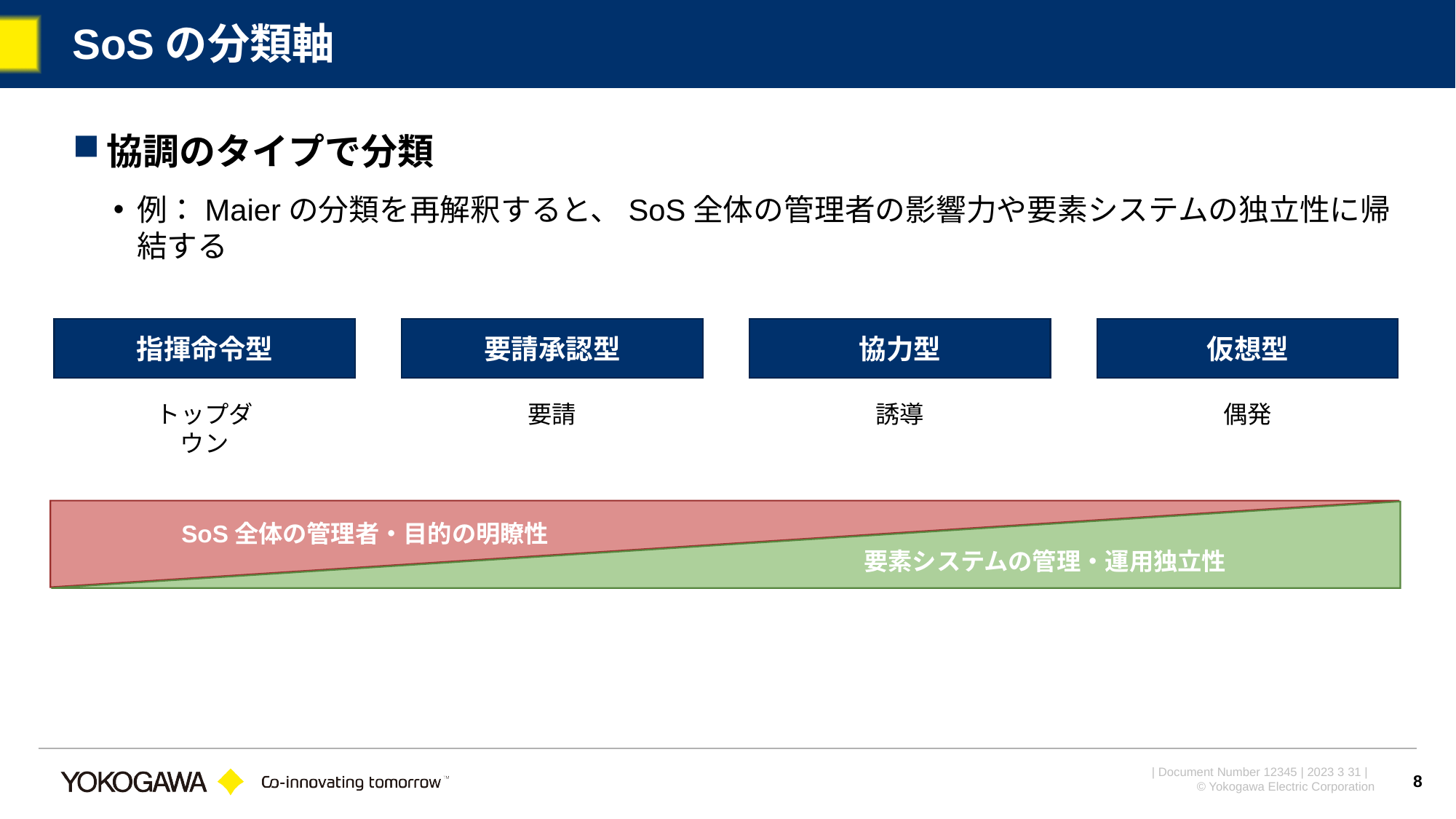

# SoSの分類軸
協調のタイプで分類
例：Maierの分類を再解釈すると、SoS全体の管理者の影響力や要素システムの独立性に帰結する
指揮命令型
要請承認型
協力型
仮想型
偶発
誘導
トップダウン
要請
SoS全体の管理者・目的の明瞭性
要素システムの管理・運用独立性
8